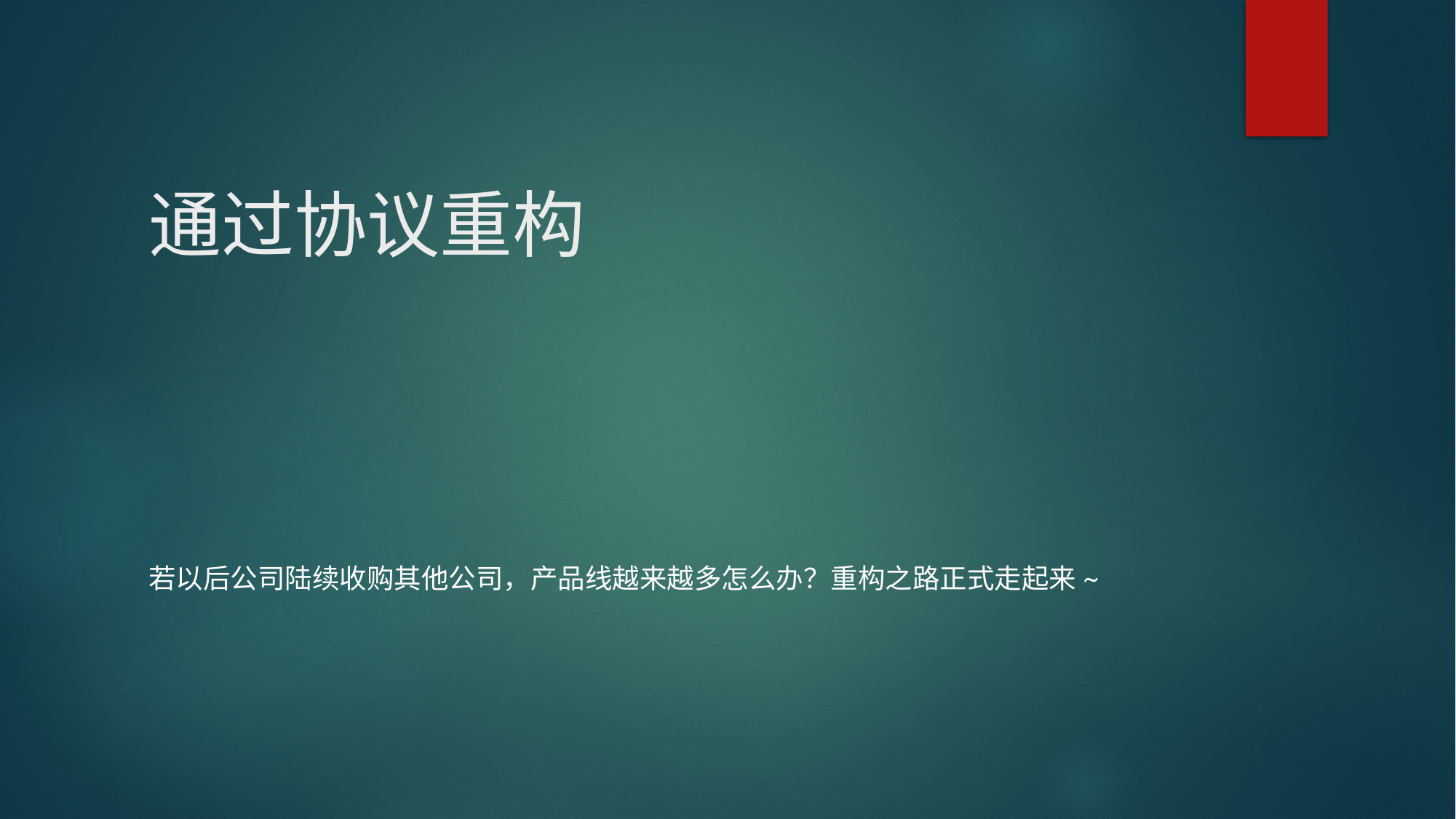

# 通过协议重构
若以后公司陆续收购其他公司，产品线越来越多怎么办？重构之路正式走起来~